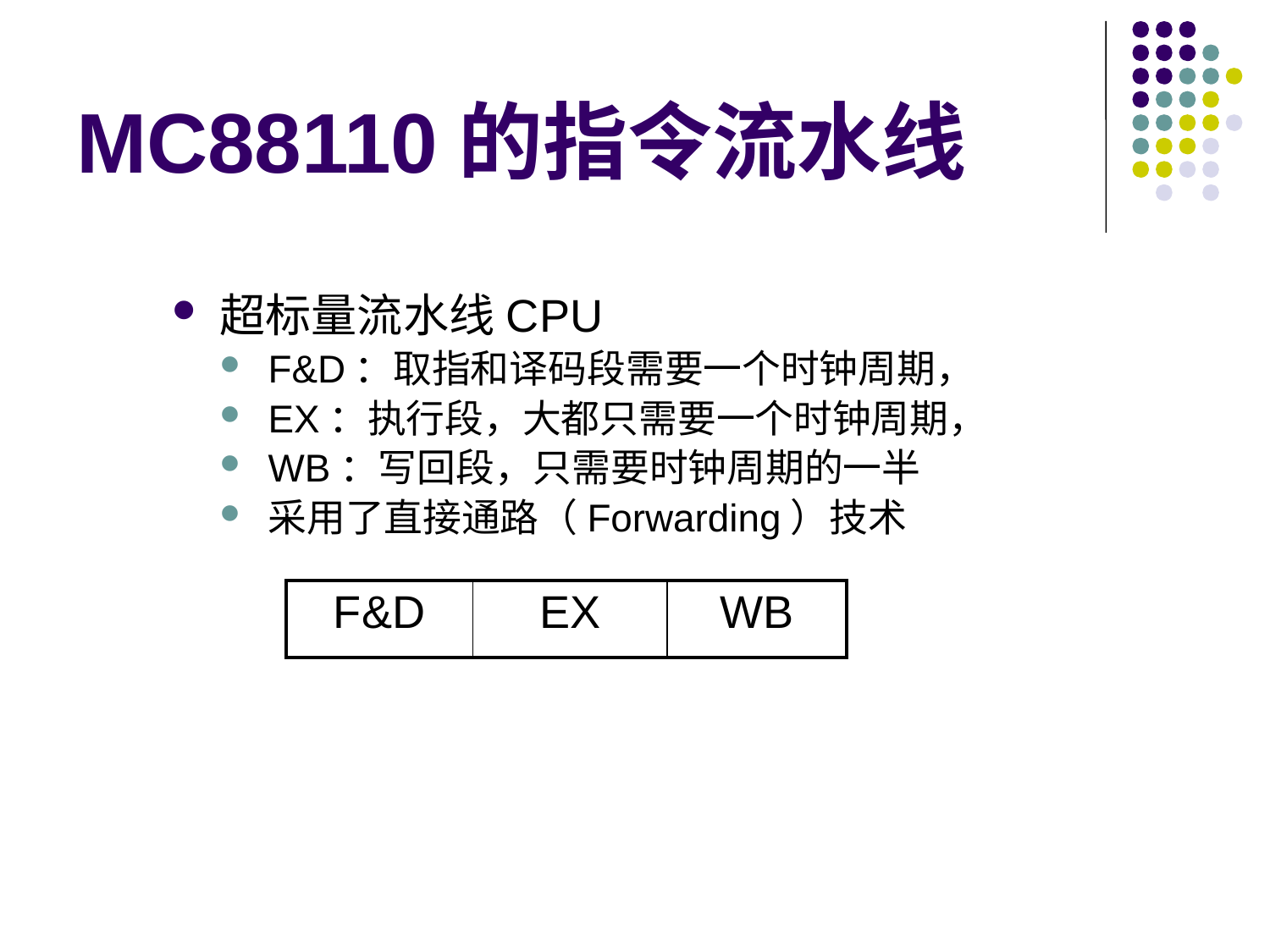

# MC88110的指令流水线

超标量流水线CPU
F&D：取指和译码段需要一个时钟周期，
EX：执行段，大都只需要一个时钟周期，
WB：写回段，只需要时钟周期的一半
采用了直接通路（Forwarding）技术

| F&D | EX | WB |
| --- | --- | --- |
28